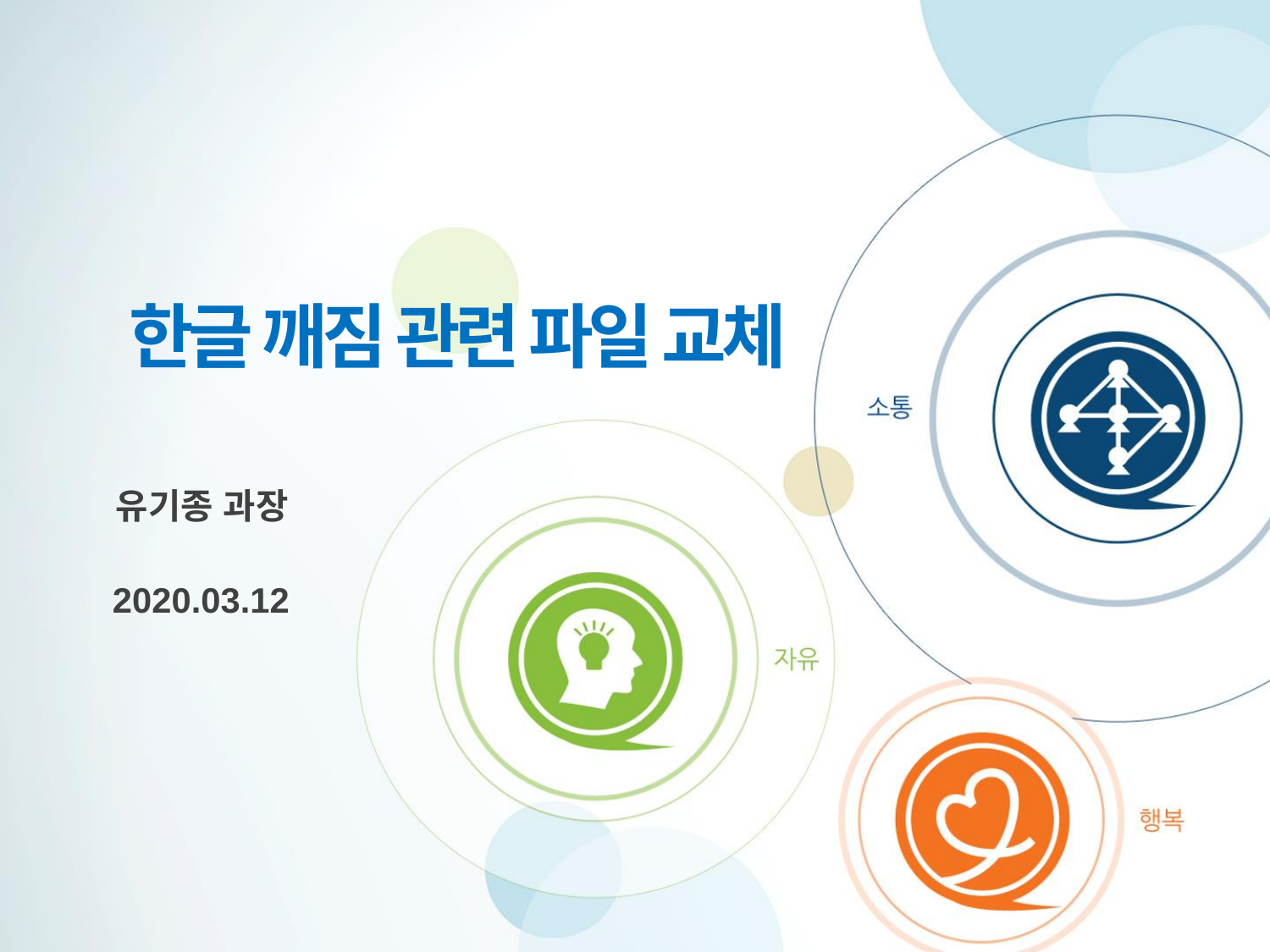

한글 깨짐 관련 파일 교체
유기종 과장
2020.03.12